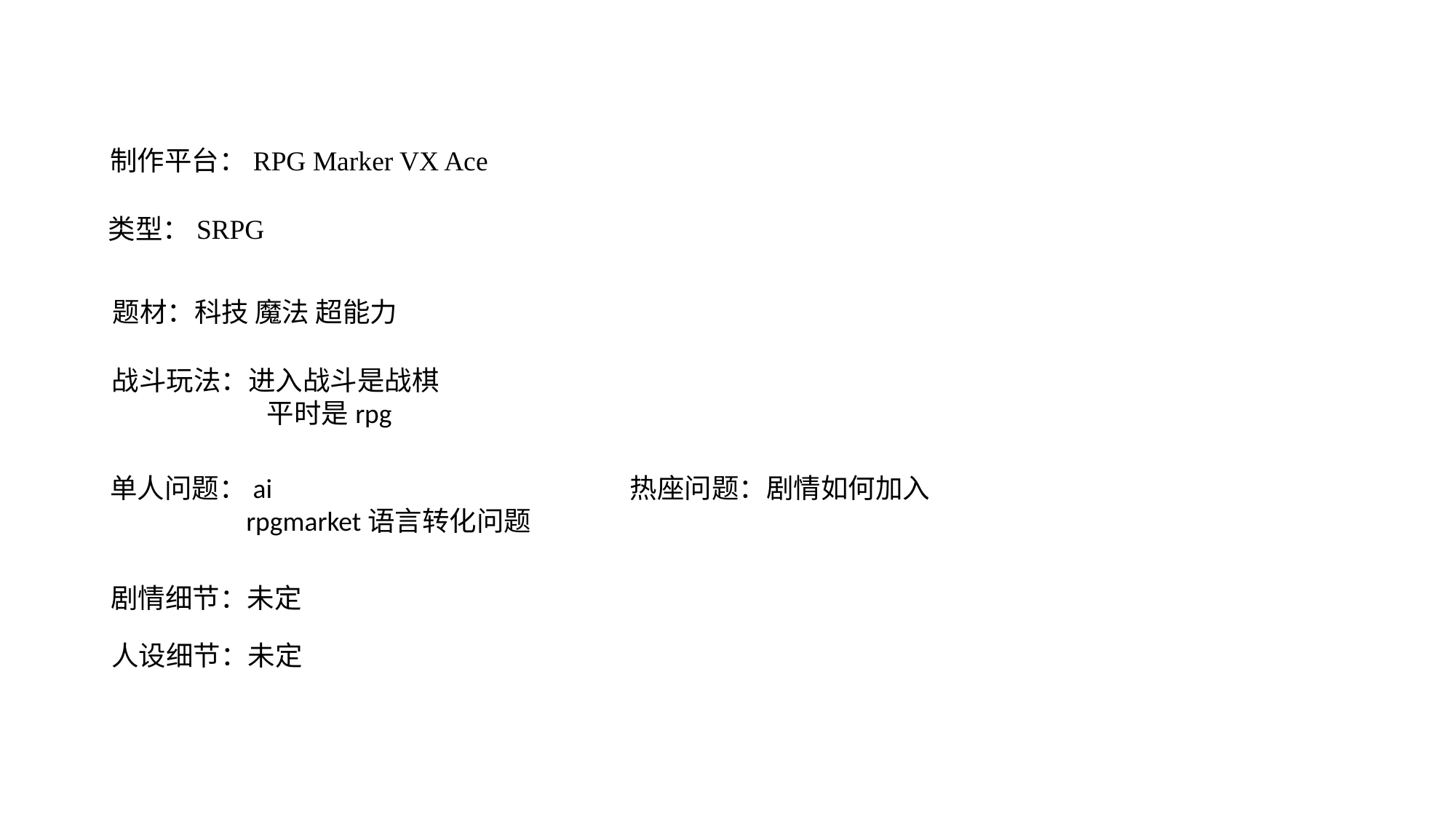

制作平台：RPG Marker VX Ace
类型：SRPG
题材：科技 魔法 超能力
战斗玩法：进入战斗是战棋
                        平时是rpg
单人问题：ai
                      rpgmarket语言转化问题

热座问题：剧情如何加入
  剧情细节：未定
人设细节：未定